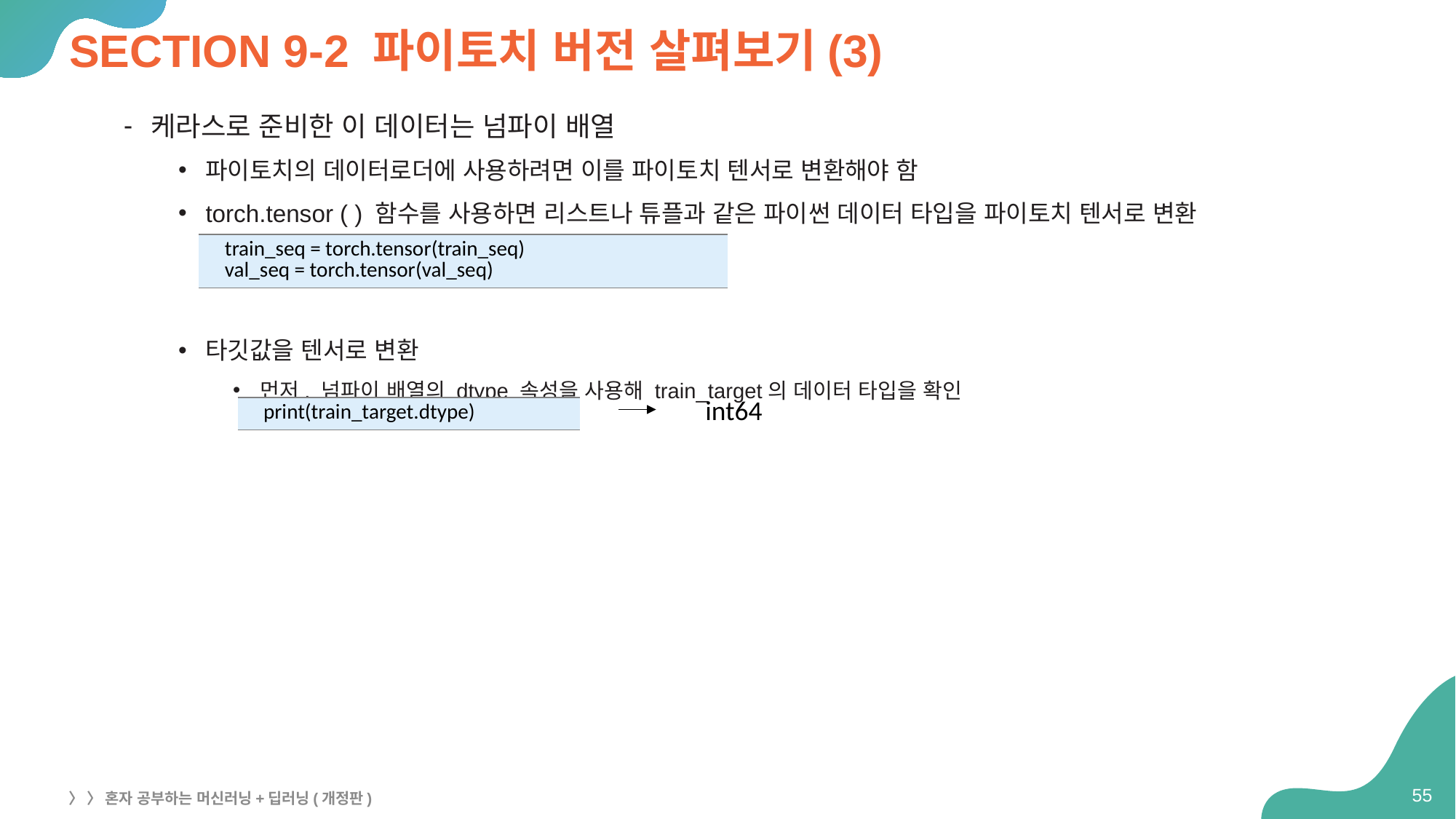

# SECTION 9-2 파이토치 버전 살펴보기(3)
케라스로 준비한 이 데이터는 넘파이 배열
파이토치의 데이터로더에 사용하려면 이를 파이토치 텐서로 변환해야 함
torch.tensor ( ) 함수를 사용하면 리스트나 튜플과 같은 파이썬 데이터 타입을 파이토치 텐서로 변환

타깃값을 텐서로 변환
먼저, 넘파이 배열의 dtype 속성을 사용해 train_target의 데이터 타입을 확인
| train\_seq = torch.tensor(train\_seq) val\_seq = torch.tensor(val\_seq) |
| --- |
int64
| print(train\_target.dtype) |
| --- |
55
〉 〉 혼자 공부하는 머신러닝+딥러닝(개정판)